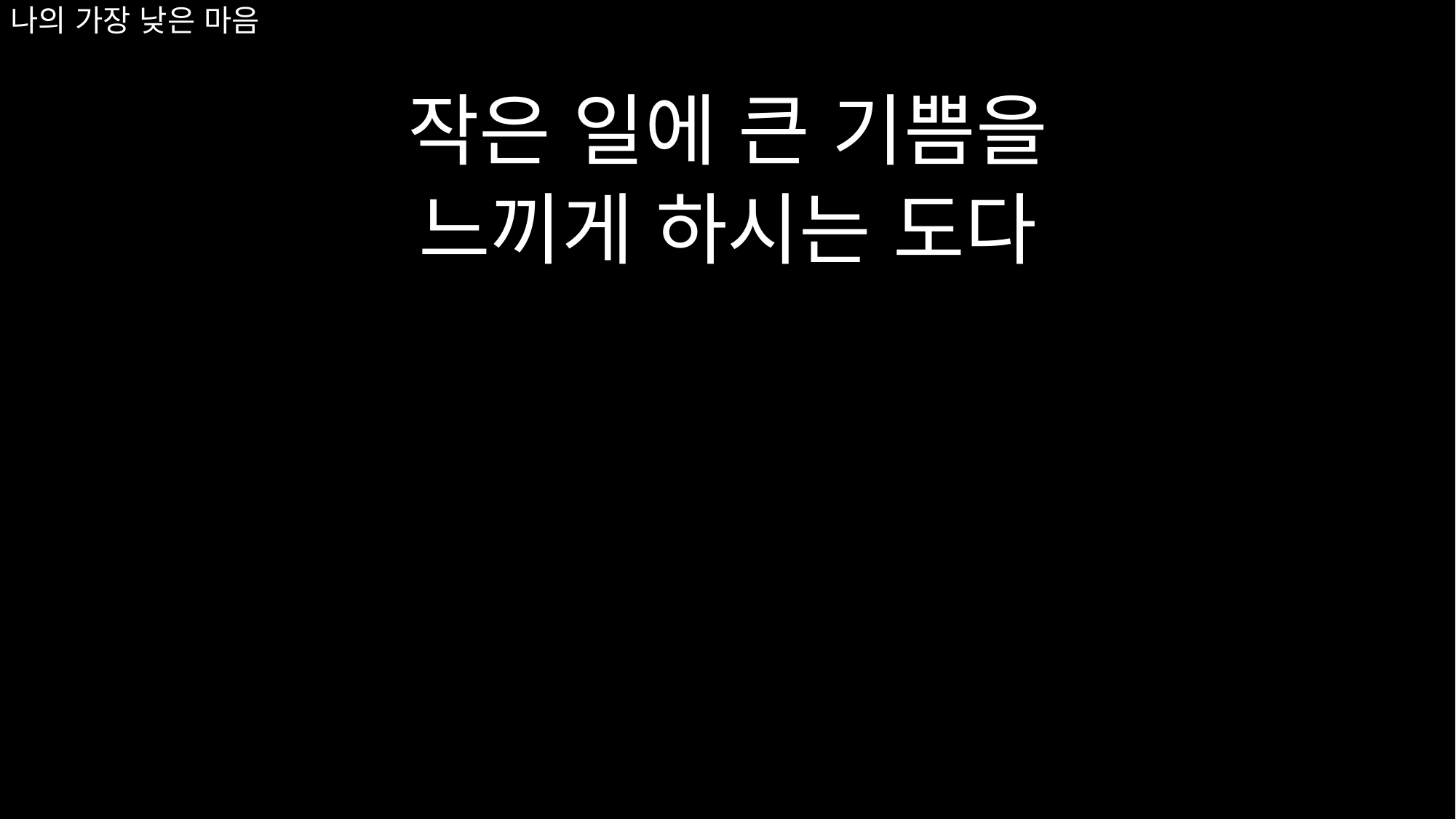

작은 일에 큰 기쁨을
느끼게 하시는 도다

# 나의 가장 낮은 마음